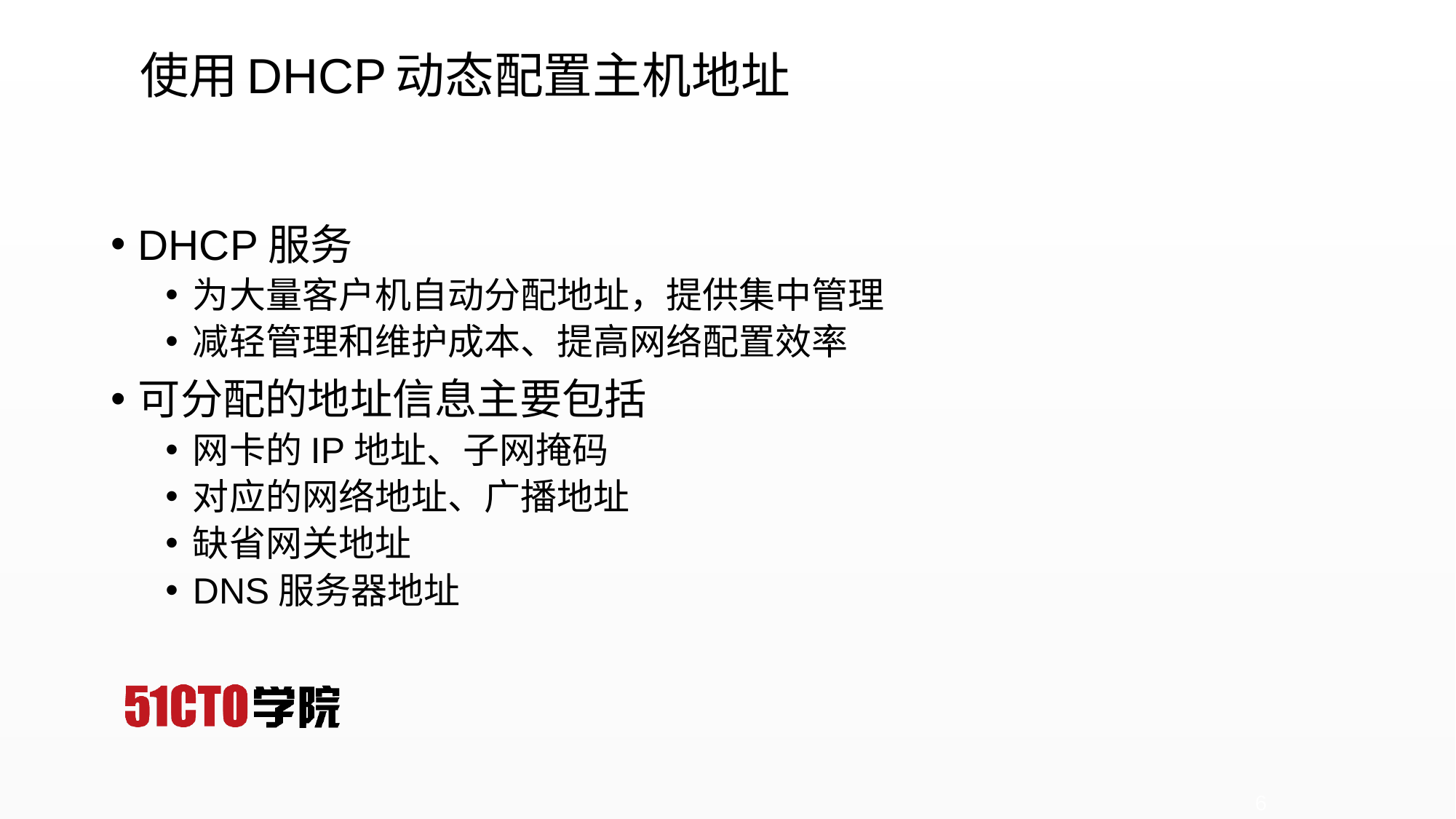

# 使用DHCP动态配置主机地址
DHCP服务
为大量客户机自动分配地址，提供集中管理
减轻管理和维护成本、提高网络配置效率
可分配的地址信息主要包括
网卡的IP地址、子网掩码
对应的网络地址、广播地址
缺省网关地址
DNS服务器地址
6